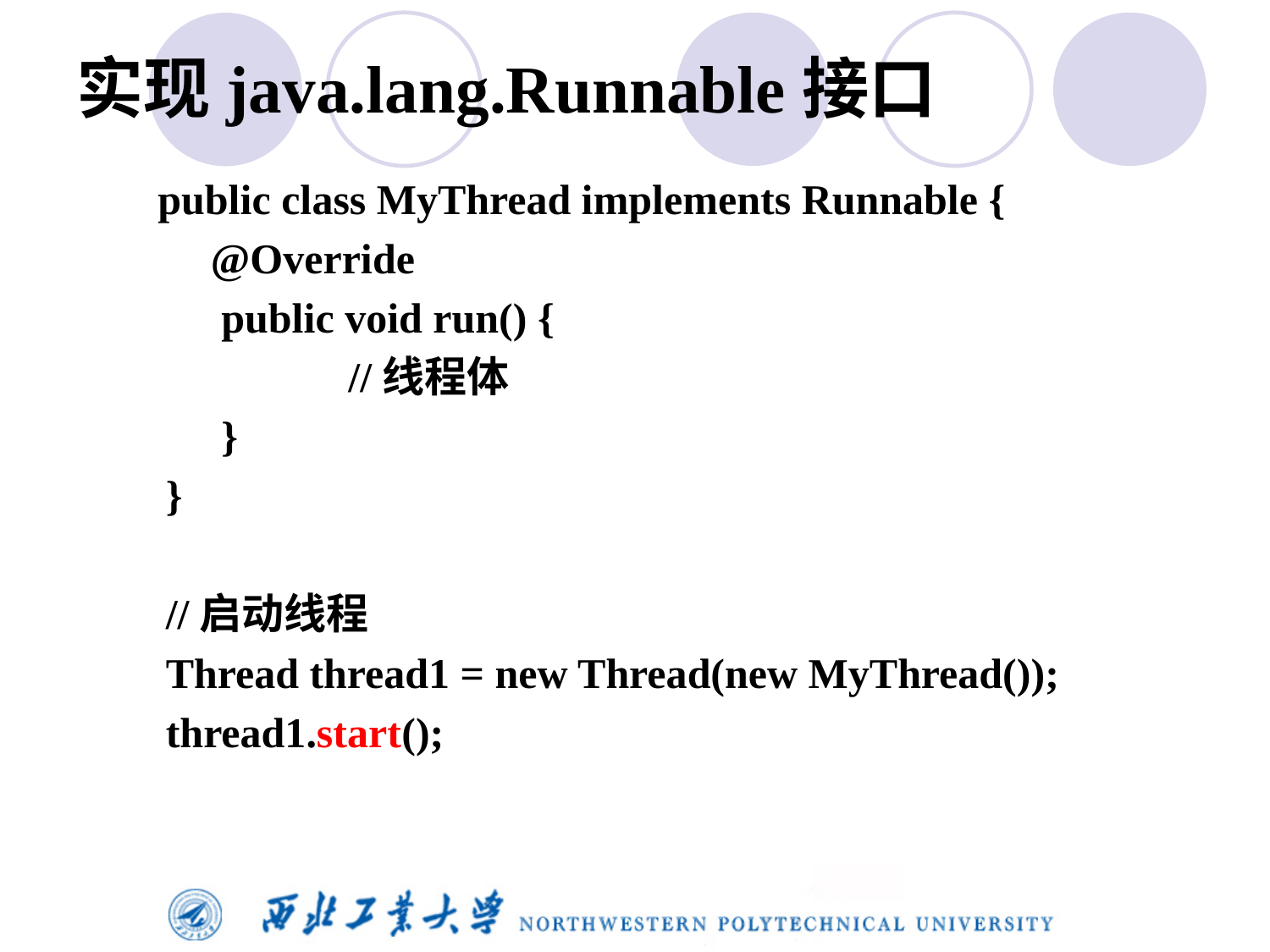

# 实现java.lang.Runnable接口
public class MyThread implements Runnable {
     @Override
public void run() {
	//线程体
}
}

//启动线程
Thread thread1 = new Thread(new MyThread());
thread1.start();